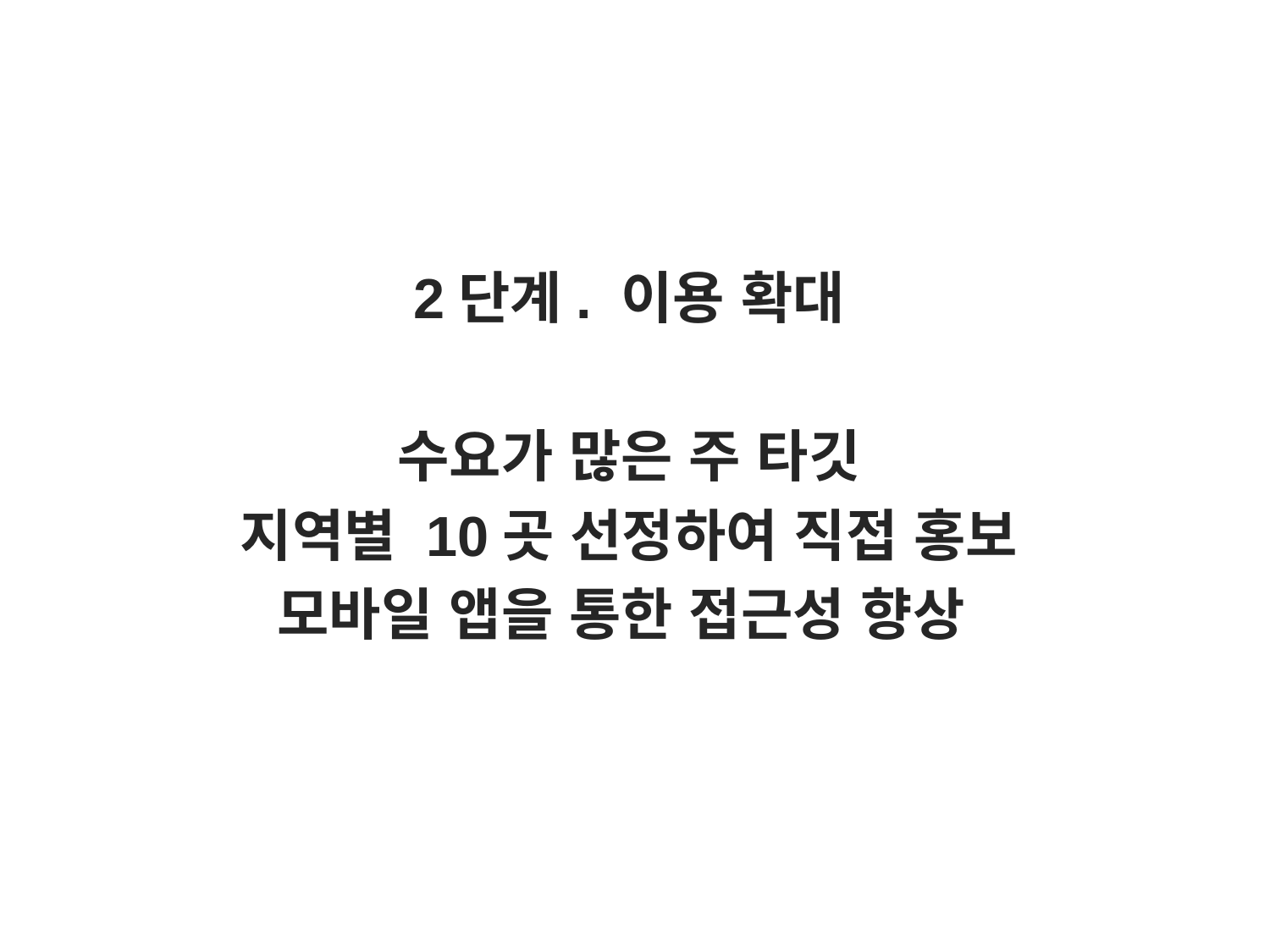

2단계. 이용 확대

수요가 많은 주 타깃
지역별 10곳 선정하여 직접 홍보
모바일 앱을 통한 접근성 향상